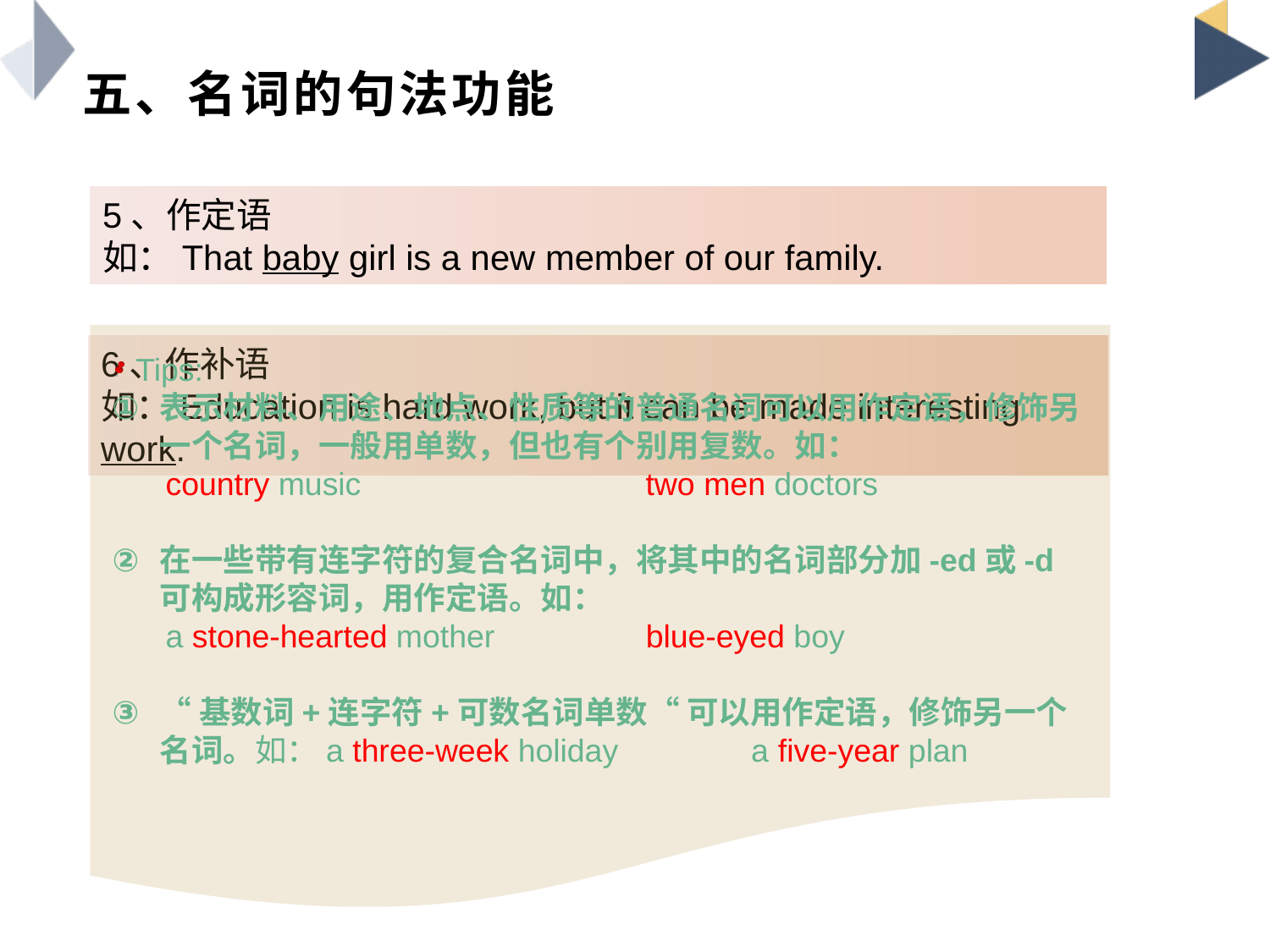

# 五、名词的句法功能
5、作定语
如：That baby girl is a new member of our family.

6、作补语
如：Education is hard work, but it can be made interesting work.
 Tips:
表示材料、用途、地点、性质等的普通名词可以用作定语，修饰另一个名词，一般用单数，但也有个别用复数。如：
      country music                                two men doctors

在一些带有连字符的复合名词中，将其中的名词部分加-ed或-d可构成形容词，用作定语。如：
      a stone-hearted mother                 blue-eyed boy

“基数词+连字符+可数名词单数“ 可以用作定语，修饰另一个名词。如：a three-week holiday               a five-year plan